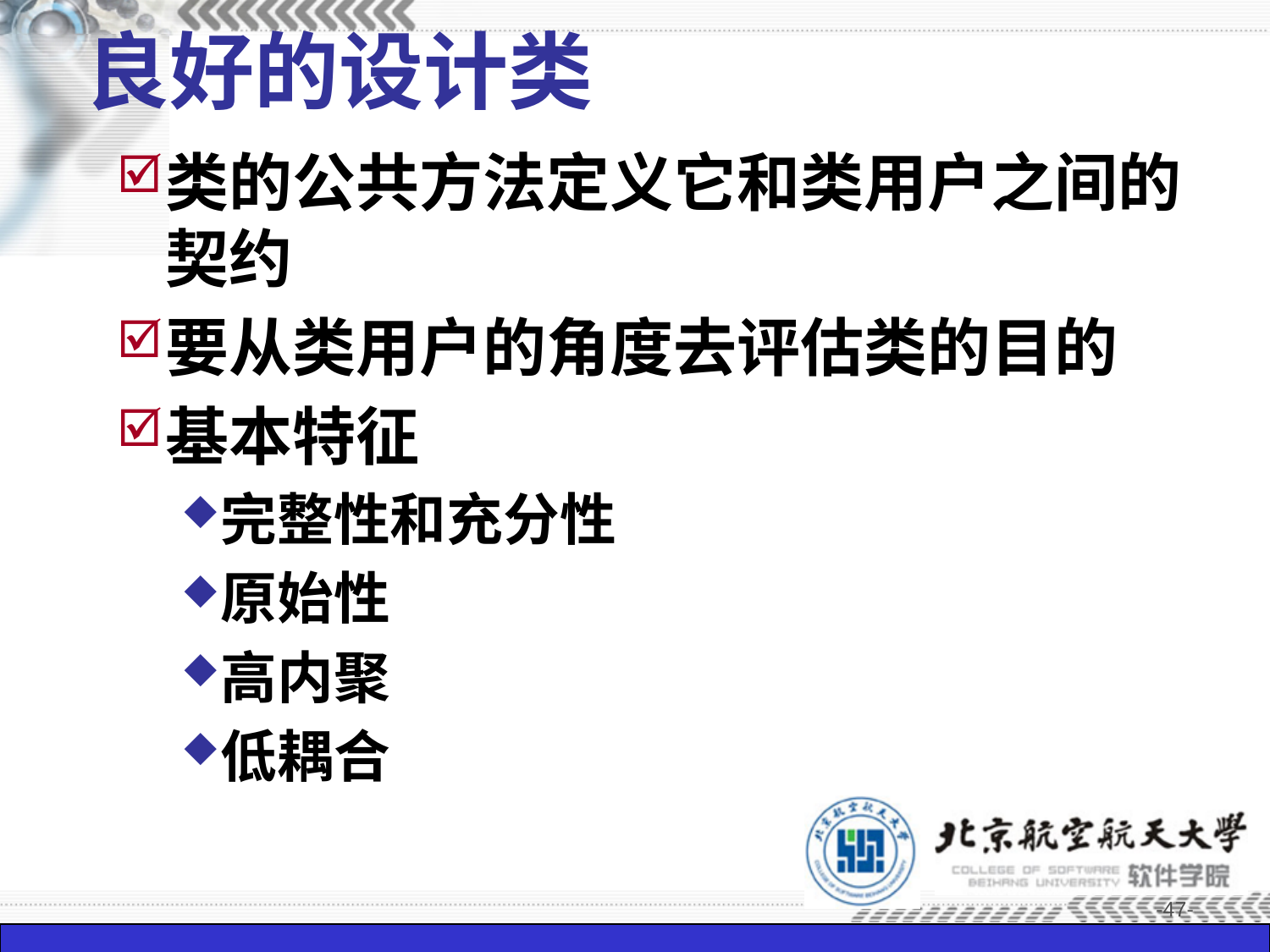

# 良好的设计类
类的公共方法定义它和类用户之间的契约
要从类用户的角度去评估类的目的
基本特征
完整性和充分性
原始性
高内聚
低耦合
-47-